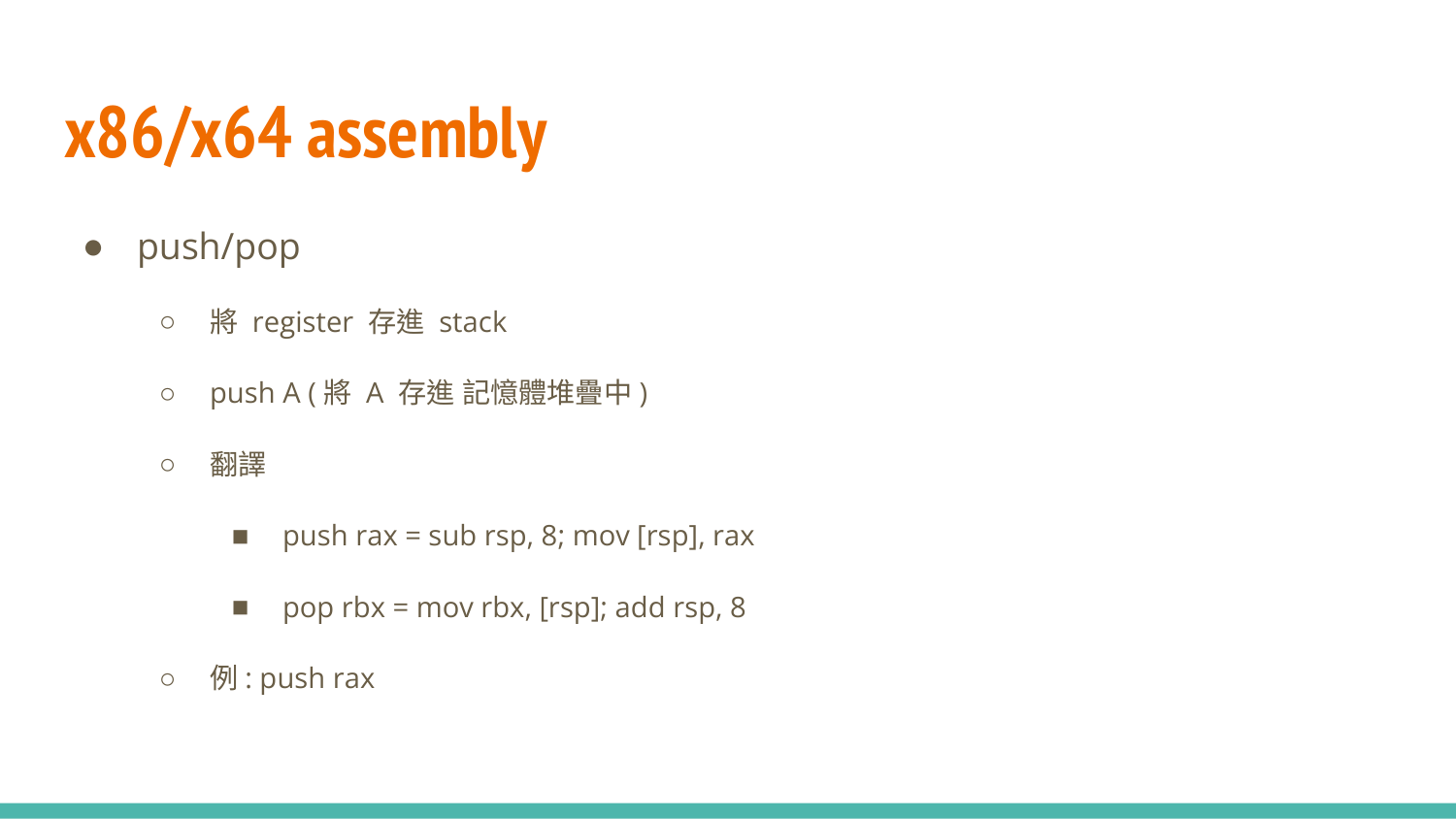

# x86/x64 assembly
push/pop
將 register 存進 stack
push A (將 A 存進 記憶體堆疊中)
翻譯
push rax = sub rsp, 8; mov [rsp], rax
pop rbx = mov rbx, [rsp]; add rsp, 8
例: push rax